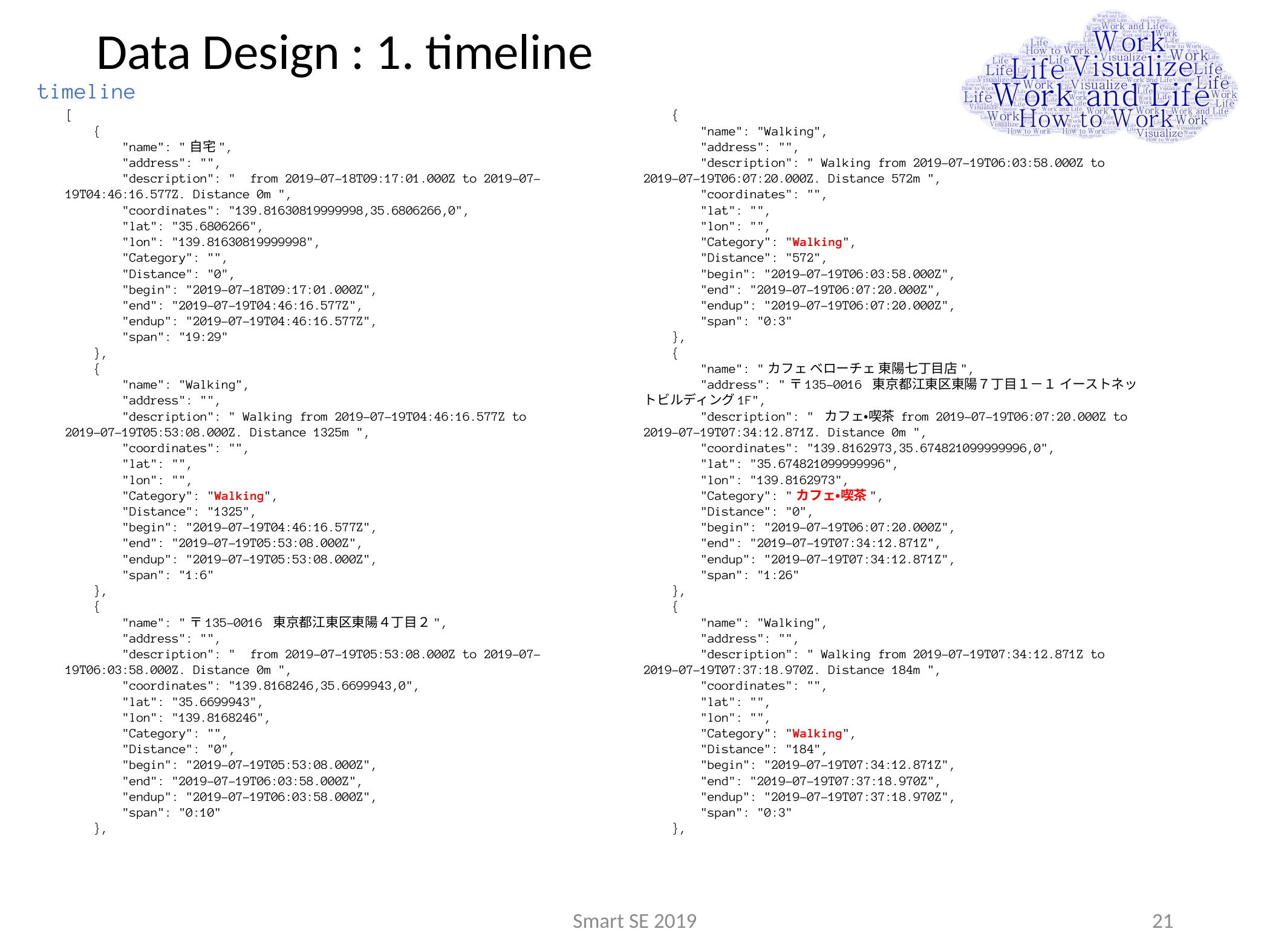

# Data Design : 1. timeline
timeline
[
    {
        "name": "自宅",
        "address": "",
        "description": "  from 2019-07-18T09:17:01.000Z to 2019-07-19T04:46:16.577Z. Distance 0m ",
        "coordinates": "139.81630819999998,35.6806266,0",
        "lat": "35.6806266",
        "lon": "139.81630819999998",
        "Category": "",
        "Distance": "0",
        "begin": "2019-07-18T09:17:01.000Z",
        "end": "2019-07-19T04:46:16.577Z",
        "endup": "2019-07-19T04:46:16.577Z",
        "span": "19:29"
    },
    {
        "name": "Walking",
        "address": "",
        "description": " Walking from 2019-07-19T04:46:16.577Z to 2019-07-19T05:53:08.000Z. Distance 1325m ",
        "coordinates": "",
        "lat": "",
        "lon": "",
        "Category": "Walking",
        "Distance": "1325",
        "begin": "2019-07-19T04:46:16.577Z",
        "end": "2019-07-19T05:53:08.000Z",
        "endup": "2019-07-19T05:53:08.000Z",
        "span": "1:6"
    },
    {
        "name": "〒135-0016 東京都江東区東陽４丁目２",
        "address": "",
        "description": "  from 2019-07-19T05:53:08.000Z to 2019-07-19T06:03:58.000Z. Distance 0m ",
        "coordinates": "139.8168246,35.6699943,0",
        "lat": "35.6699943",
        "lon": "139.8168246",
        "Category": "",
        "Distance": "0",
        "begin": "2019-07-19T05:53:08.000Z",
        "end": "2019-07-19T06:03:58.000Z",
        "endup": "2019-07-19T06:03:58.000Z",
        "span": "0:10"
    },
    {
        "name": "Walking",
        "address": "",
        "description": " Walking from 2019-07-19T06:03:58.000Z to 2019-07-19T06:07:20.000Z. Distance 572m ",
        "coordinates": "",
        "lat": "",
        "lon": "",
        "Category": "Walking",
        "Distance": "572",
        "begin": "2019-07-19T06:03:58.000Z",
        "end": "2019-07-19T06:07:20.000Z",
        "endup": "2019-07-19T06:07:20.000Z",
        "span": "0:3"
    },
    {
        "name": "カフェ ベローチェ 東陽七丁目店",
        "address": "〒135-0016 東京都江東区東陽７丁目１－１ イーストネットビルディング1F",
        "description": " カフェ・喫茶 from 2019-07-19T06:07:20.000Z to 2019-07-19T07:34:12.871Z. Distance 0m ",
        "coordinates": "139.8162973,35.674821099999996,0",
        "lat": "35.674821099999996",
        "lon": "139.8162973",
        "Category": "カフェ・喫茶",
        "Distance": "0",
        "begin": "2019-07-19T06:07:20.000Z",
        "end": "2019-07-19T07:34:12.871Z",
        "endup": "2019-07-19T07:34:12.871Z",
        "span": "1:26"
    },
    {
        "name": "Walking",
        "address": "",
        "description": " Walking from 2019-07-19T07:34:12.871Z to 2019-07-19T07:37:18.970Z. Distance 184m ",
        "coordinates": "",
        "lat": "",
        "lon": "",
        "Category": "Walking",
        "Distance": "184",
        "begin": "2019-07-19T07:34:12.871Z",
        "end": "2019-07-19T07:37:18.970Z",
        "endup": "2019-07-19T07:37:18.970Z",
        "span": "0:3"
    },
Smart SE 2019
21